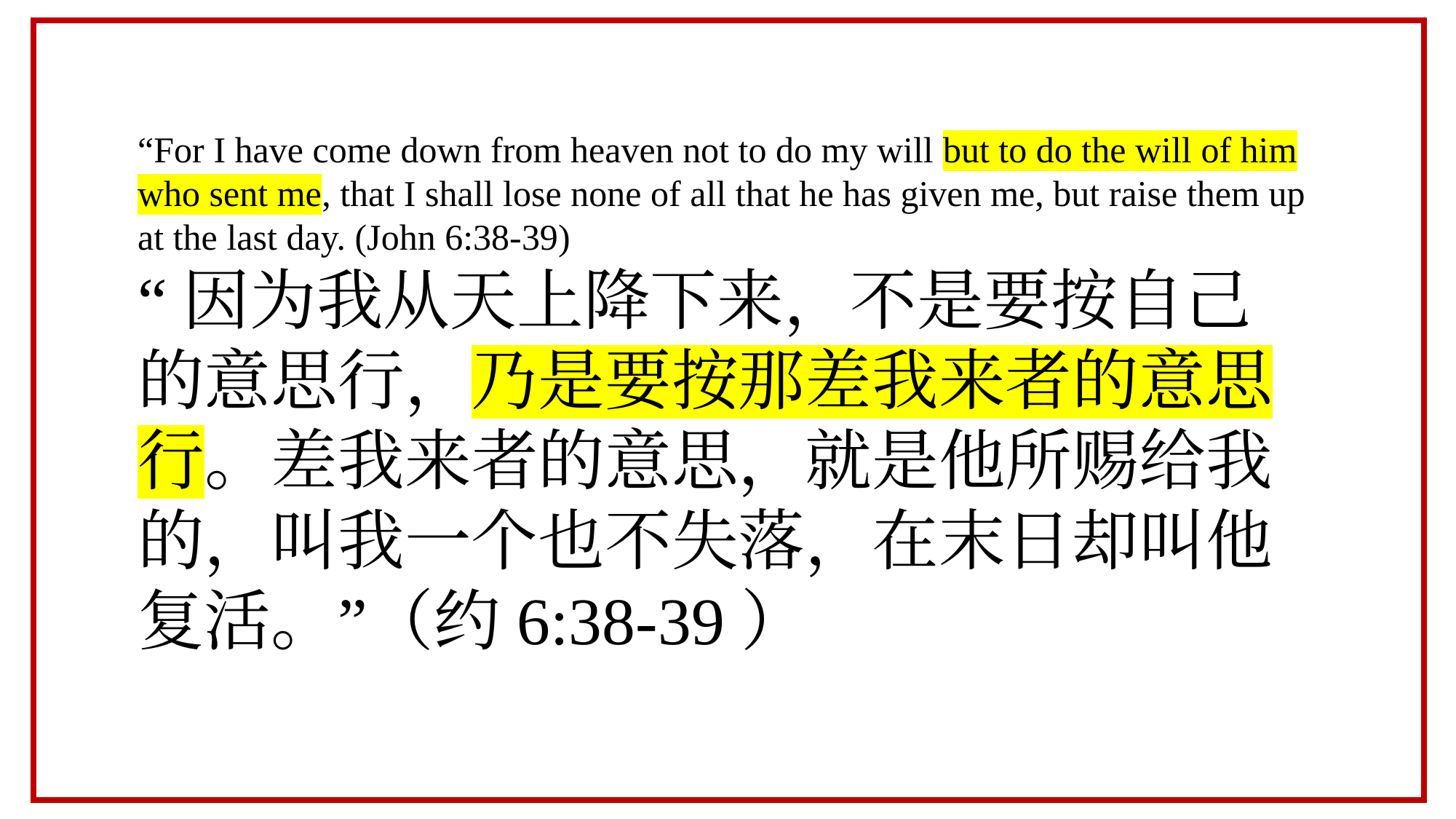

“For I have come down from heaven not to do my will but to do the will of him who sent me, that I shall lose none of all that he has given me, but raise them up at the last day. (John 6:38-39)
“因为我从天上降下来，不是要按自己的意思行，乃是要按那差我来者的意思行。差我来者的意思，就是他所赐给我的，叫我一个也不失落，在末日却叫他复活。”（约6:38-39）